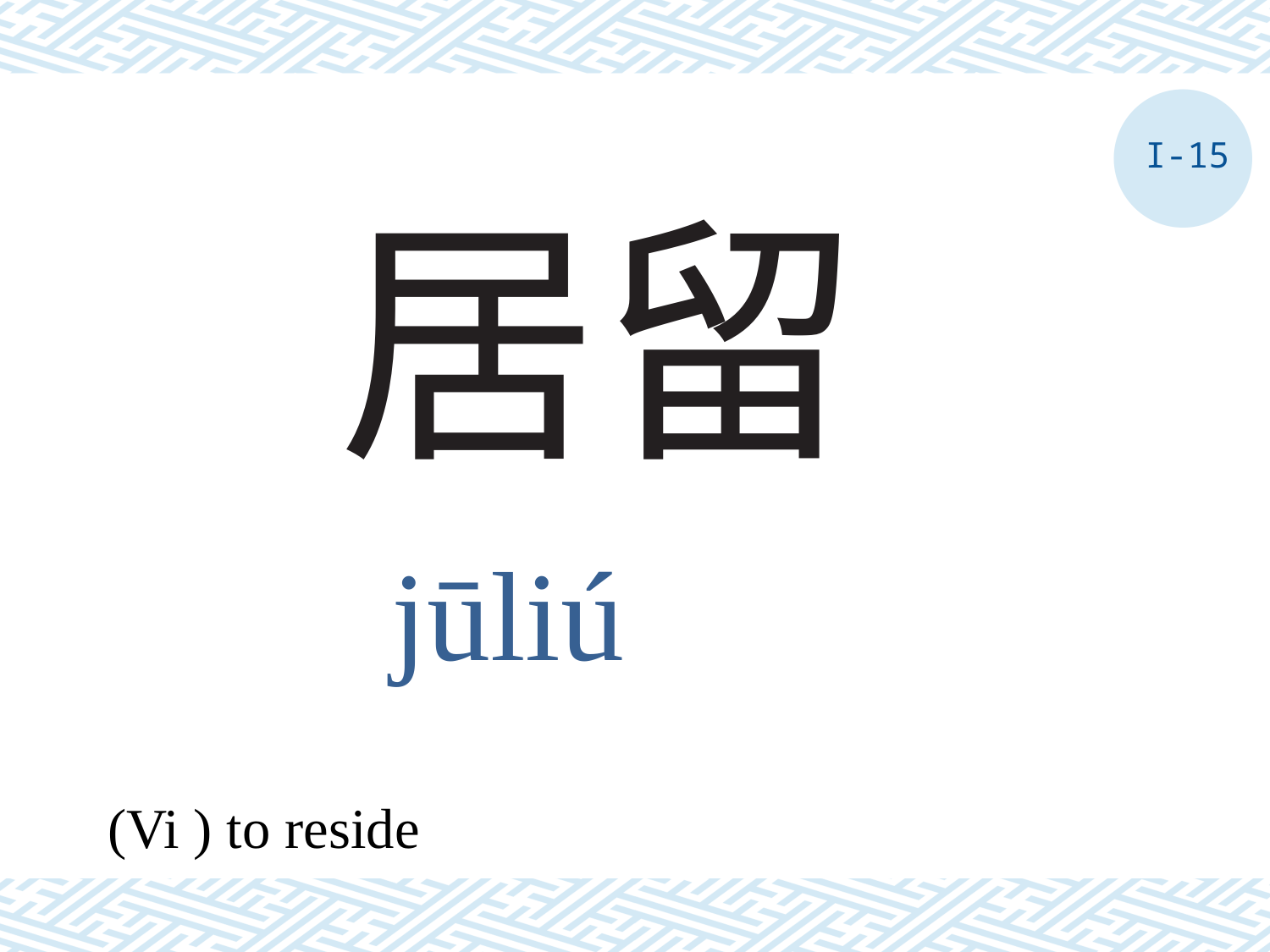

I-15

# 居留
jūliú
(Vi ) to reside